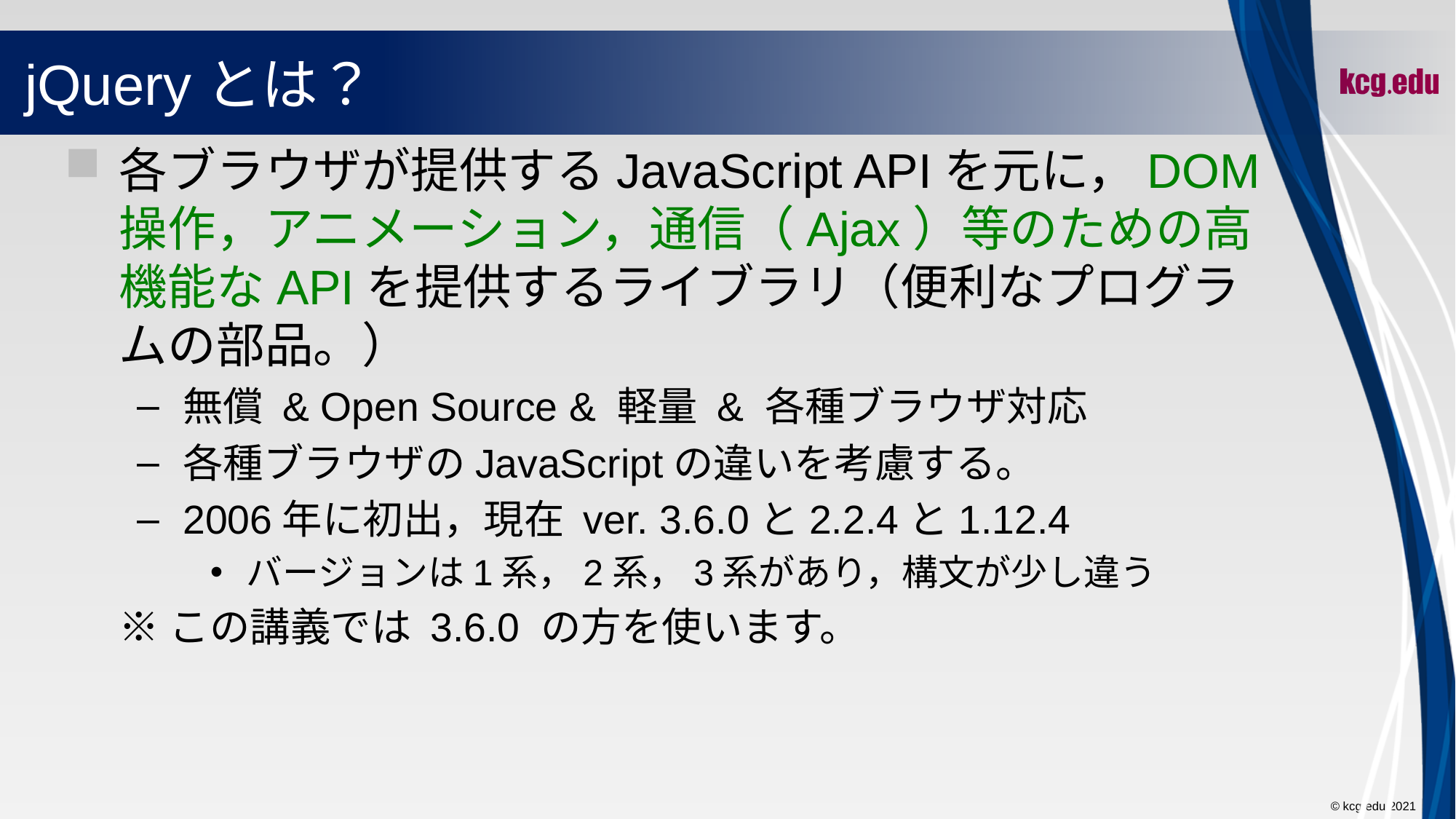

# jQueryとは？
各ブラウザが提供するJavaScript APIを元に，DOM操作，アニメーション，通信（Ajax）等のための高機能なAPIを提供するライブラリ（便利なプログラムの部品。）
無償 & Open Source & 軽量 & 各種ブラウザ対応
各種ブラウザのJavaScriptの違いを考慮する。
2006年に初出，現在 ver. 3.6.0と2.2.4と1.12.4
バージョンは1系，2系，3系があり，構文が少し違う
※この講義では 3.6.0 の方を使います。